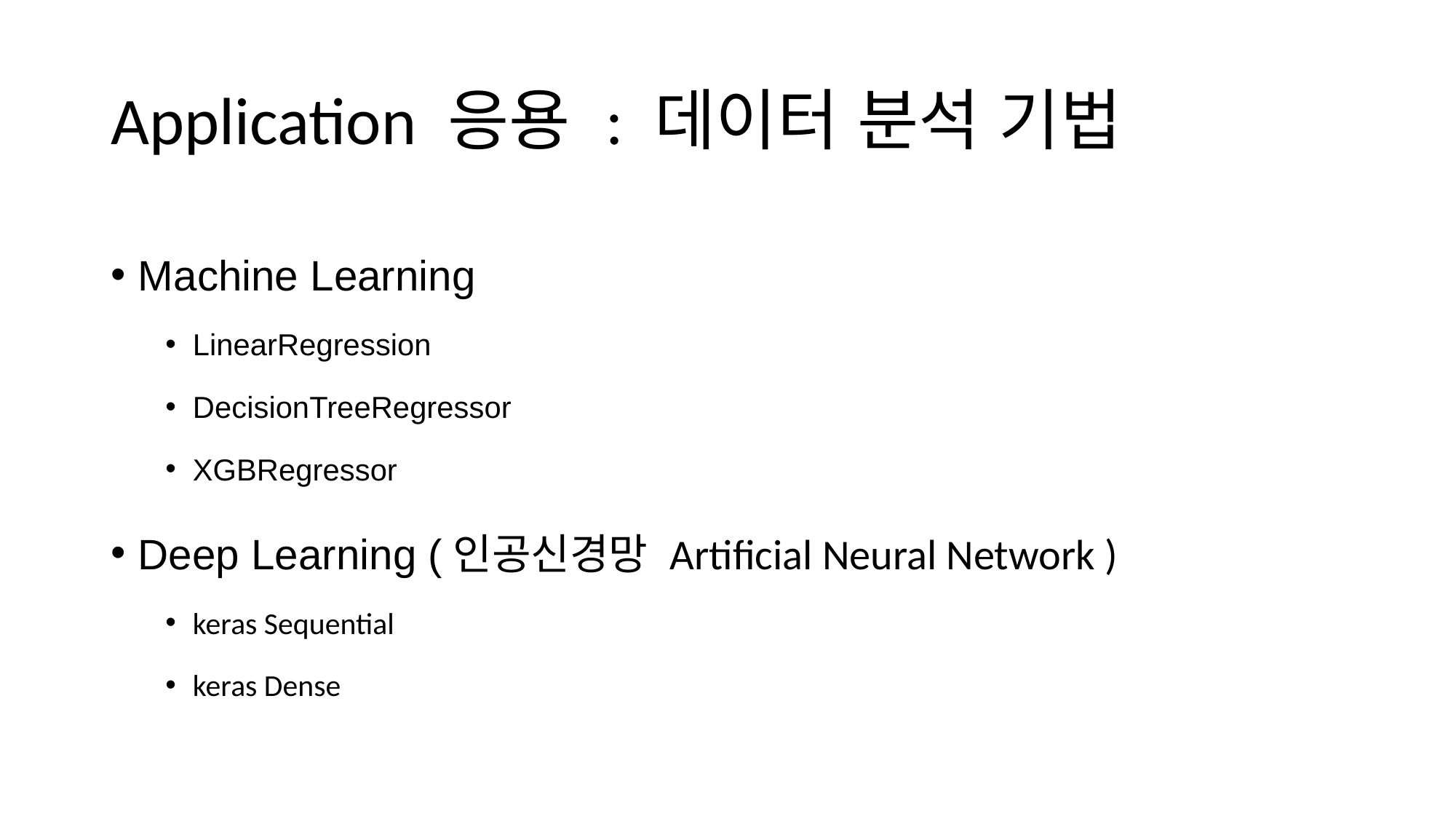

# Application 응용 : 데이터 분석 기법
Machine Learning
LinearRegression
DecisionTreeRegressor
XGBRegressor
Deep Learning (인공신경망 Artificial Neural Network )
keras Sequential
keras Dense